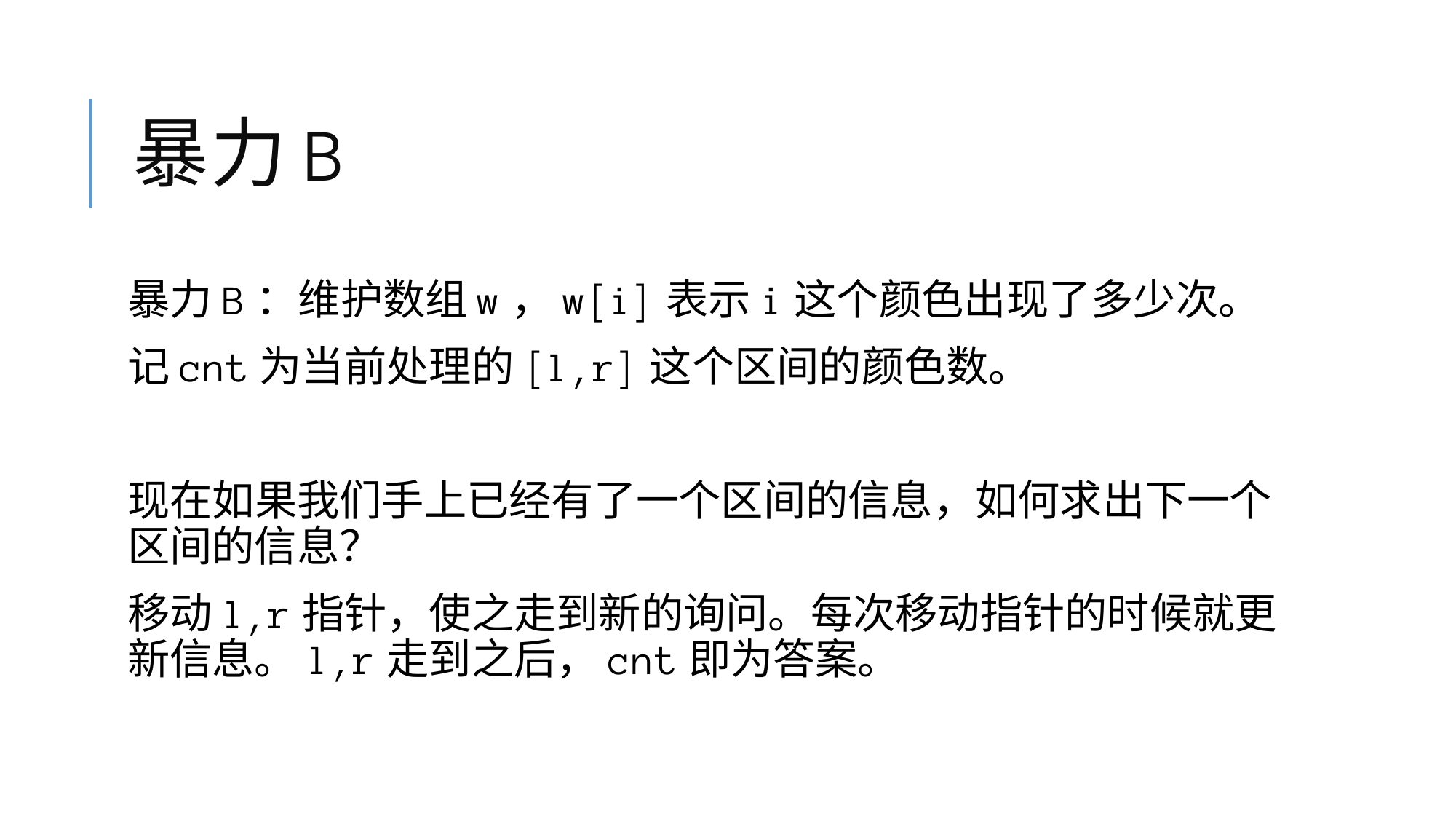

# 暴力B
暴力B：维护数组w，w[i]表示i这个颜色出现了多少次。
记cnt为当前处理的[l,r]这个区间的颜色数。

现在如果我们手上已经有了一个区间的信息，如何求出下一个区间的信息？
移动l,r指针，使之走到新的询问。每次移动指针的时候就更新信息。l,r走到之后，cnt即为答案。